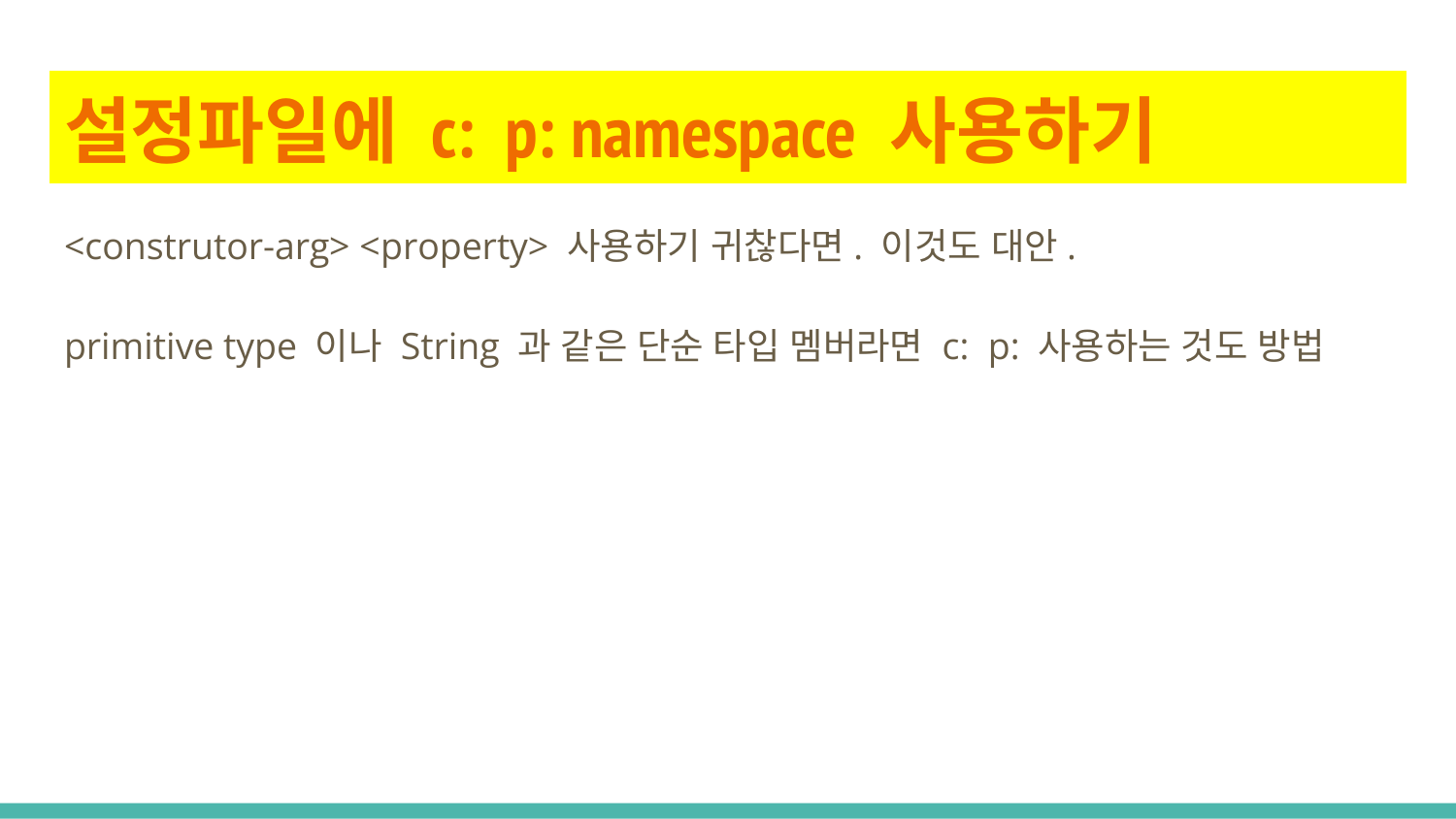

# 설정파일에 c:  p: namespace 사용하기
<construtor-arg> <property> 사용하기 귀찮다면. 이것도 대안.
primitive type 이나 String 과 같은 단순 타입 멤버라면 c:  p: 사용하는 것도 방법